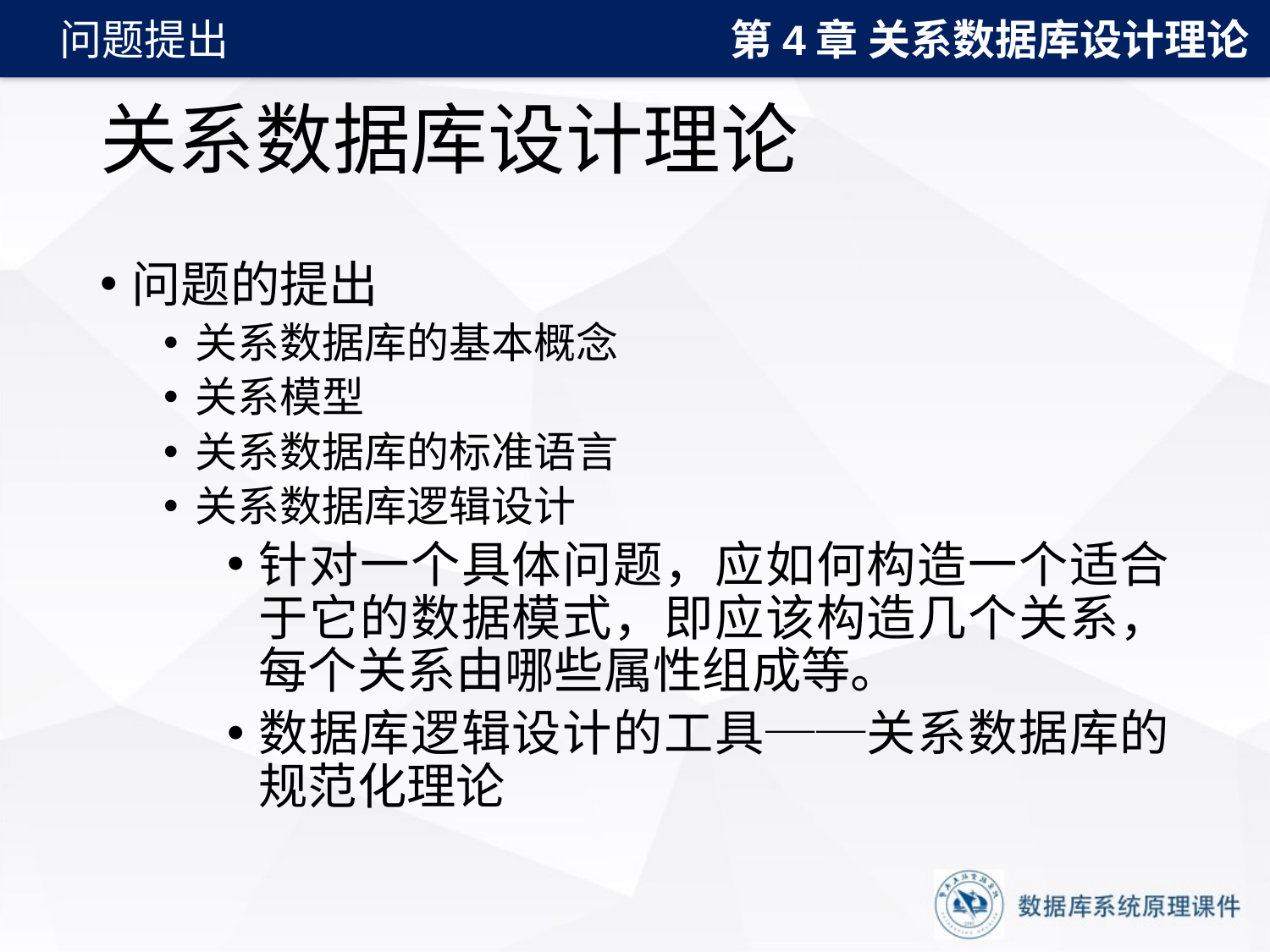

第4章 关系数据库设计理论
问题提出
# 关系数据库设计理论
问题的提出
关系数据库的基本概念
关系模型
关系数据库的标准语言
关系数据库逻辑设计
针对一个具体问题，应如何构造一个适合于它的数据模式，即应该构造几个关系，每个关系由哪些属性组成等。
数据库逻辑设计的工具──关系数据库的规范化理论